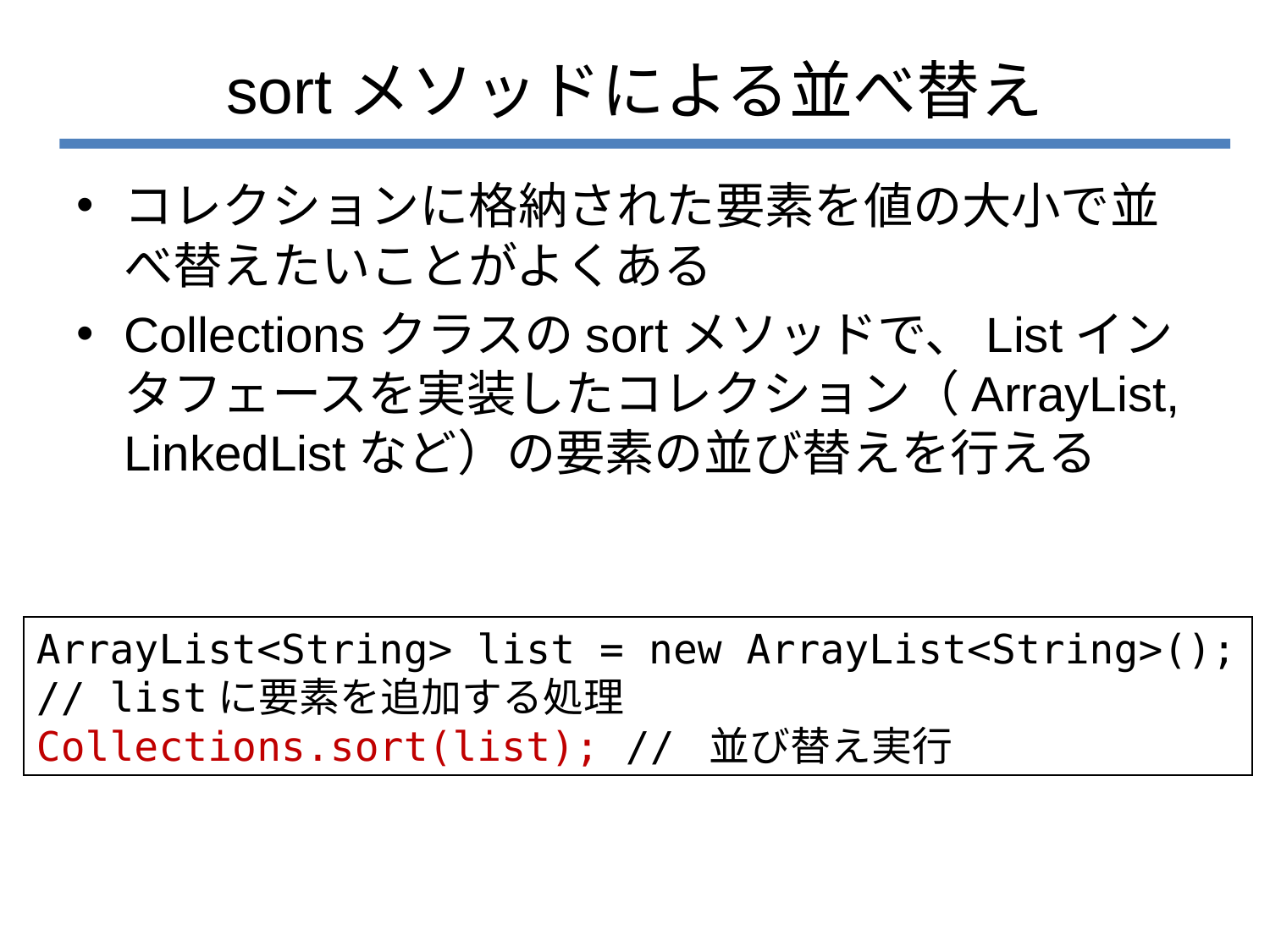

# sortメソッドによる並べ替え
コレクションに格納された要素を値の大小で並べ替えたいことがよくある
Collectionsクラスのsortメソッドで、Listインタフェースを実装したコレクション（ArrayList, LinkedListなど）の要素の並び替えを行える
ArrayList<String> list = new ArrayList<String>();
// listに要素を追加する処理
Collections.sort(list); // 並び替え実行